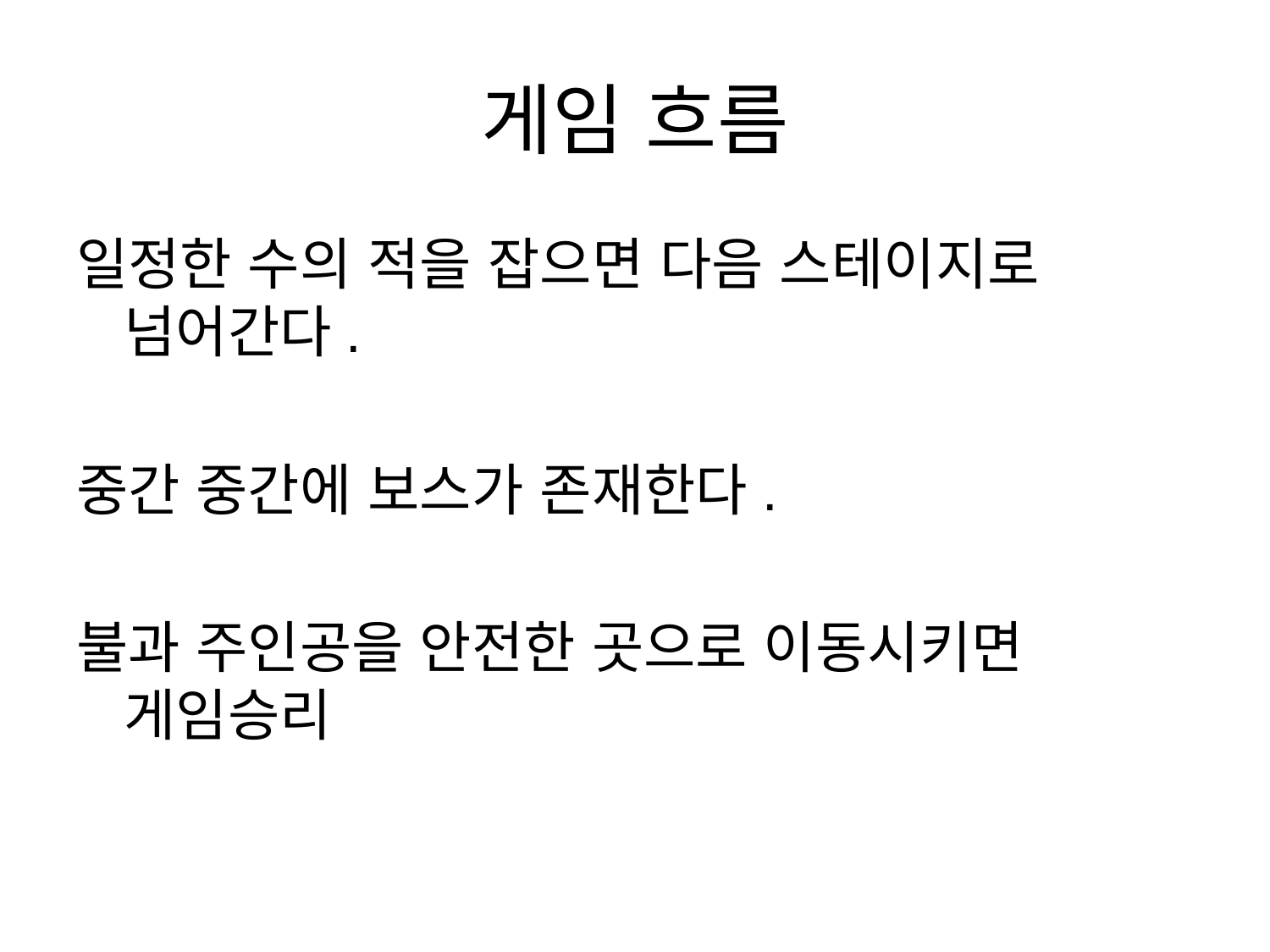

# 게임 흐름
일정한 수의 적을 잡으면 다음 스테이지로 넘어간다.

중간 중간에 보스가 존재한다.

불과 주인공을 안전한 곳으로 이동시키면 게임승리